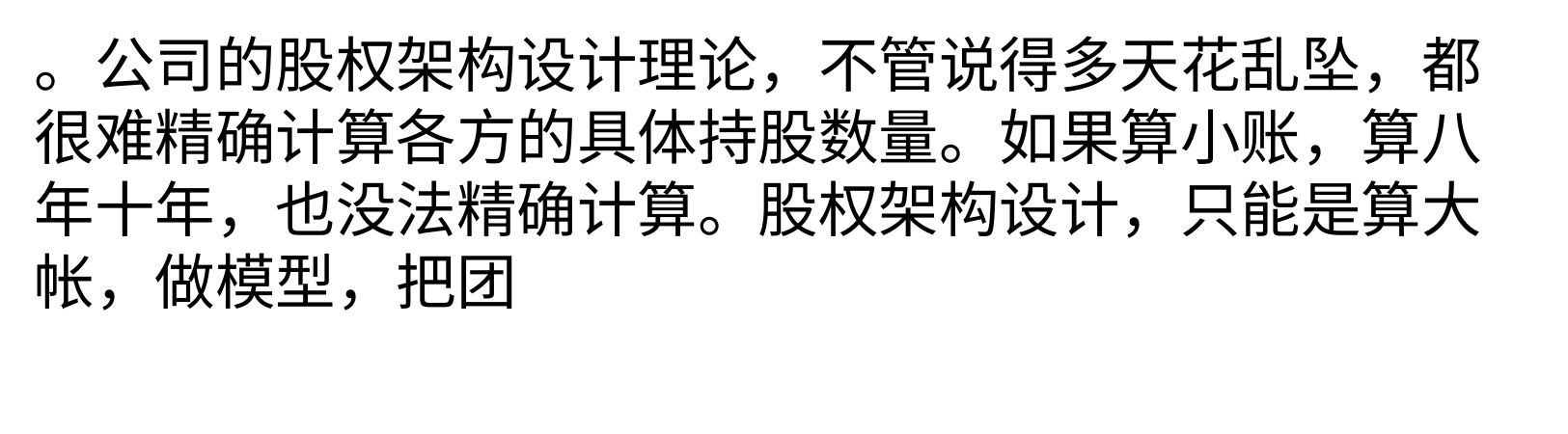

。公司的股权架构设计理论，不管说得多天花乱坠，都很难精确计算各方的具体持股数量。如果算小账，算八年十年，也没法精确计算。股权架构设计，只能是算大帐，做模型，把团